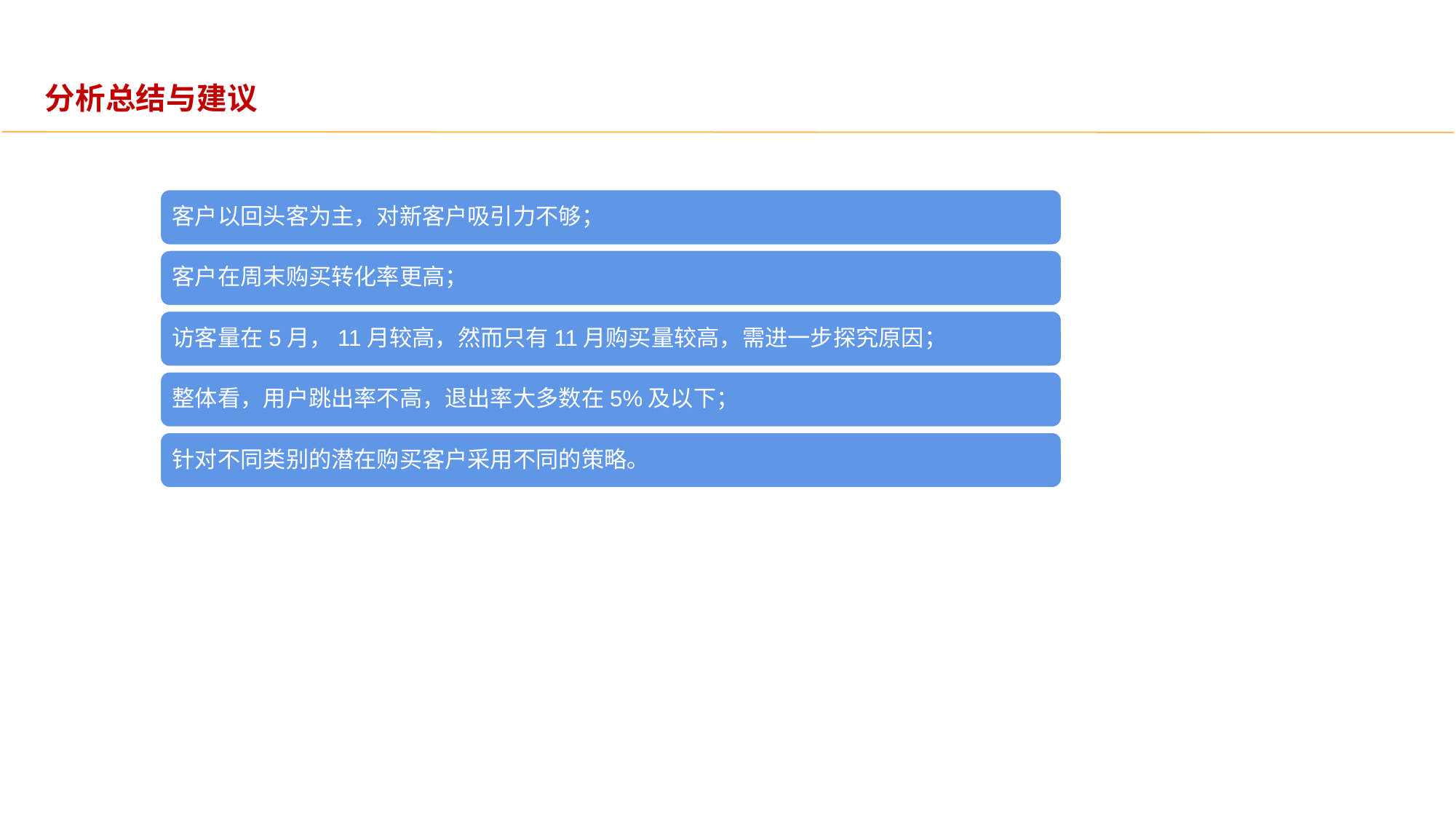

分析总结与建议

客户以回头客为主，对新客户吸引力不够；
客户在周末购买转化率更高；
访客量在5月，11月较高，然而只有11月购买量较高，需进一步探究原因；
整体看，用户跳出率不高，退出率大多数在5%及以下；
针对不同类别的潜在购买客户采用不同的策略。